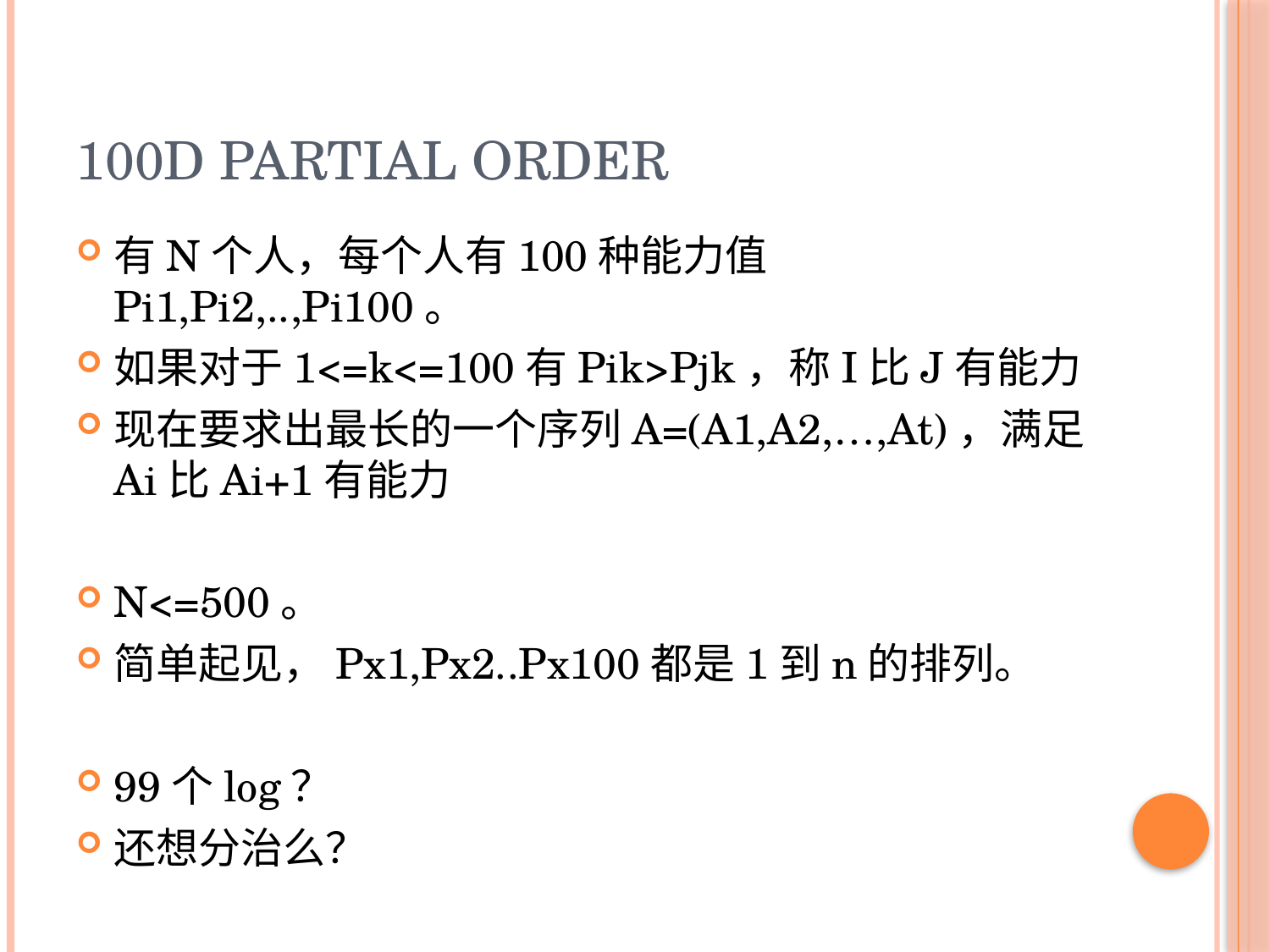

# 100D Partial Order
有N个人，每个人有100种能力值Pi1,Pi2,..,Pi100。
如果对于1<=k<=100有Pik>Pjk，称I比J有能力
现在要求出最长的一个序列A=(A1,A2,…,At)，满足Ai比Ai+1有能力

N<=500。
简单起见，Px1,Px2..Px100都是1到n的排列。

99个log？
还想分治么？